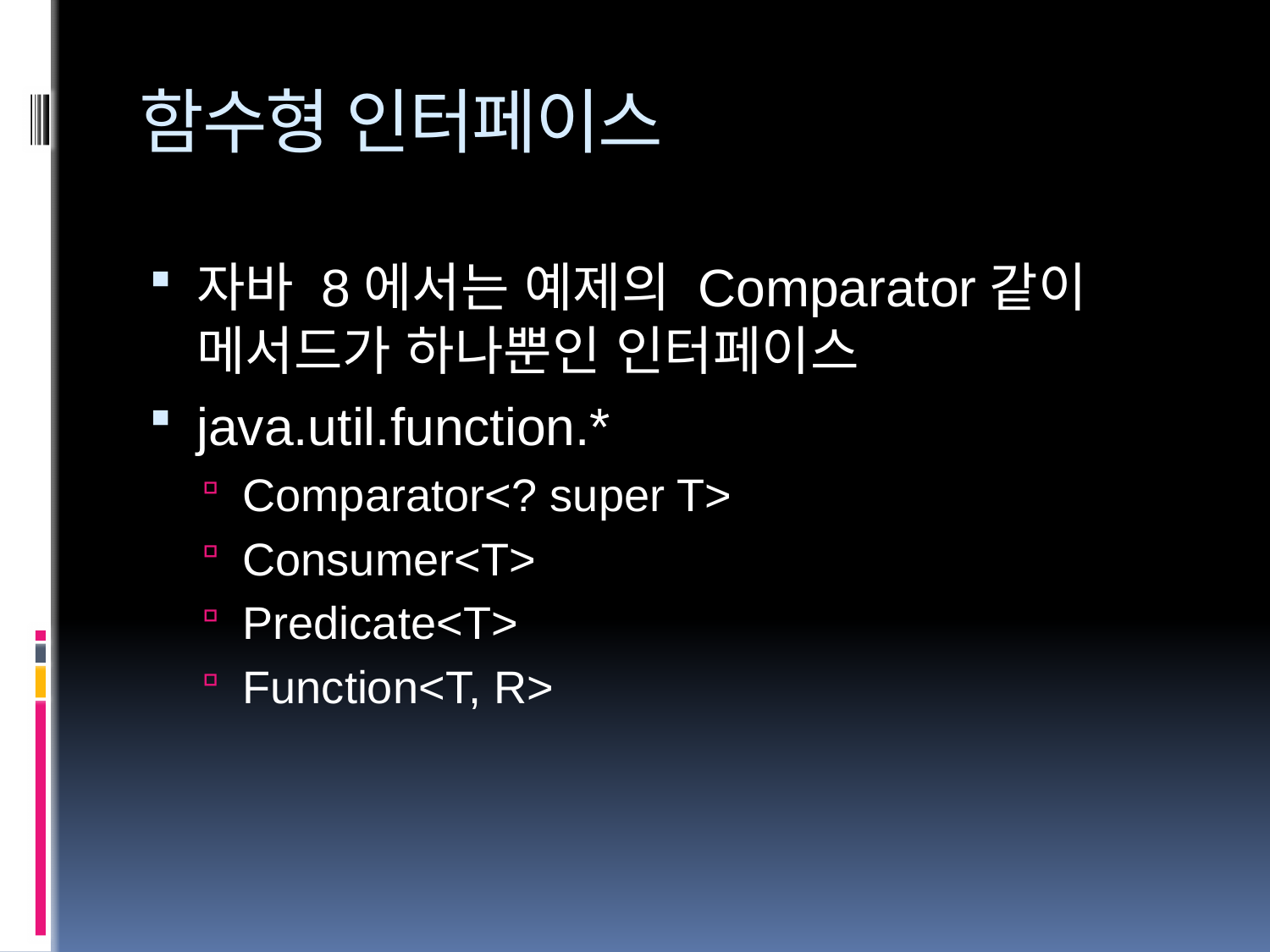

# 함수형 인터페이스
자바 8에서는 예제의 Comparator같이 메서드가 하나뿐인 인터페이스
java.util.function.*
Comparator<? super T>
Consumer<T>
Predicate<T>
Function<T, R>